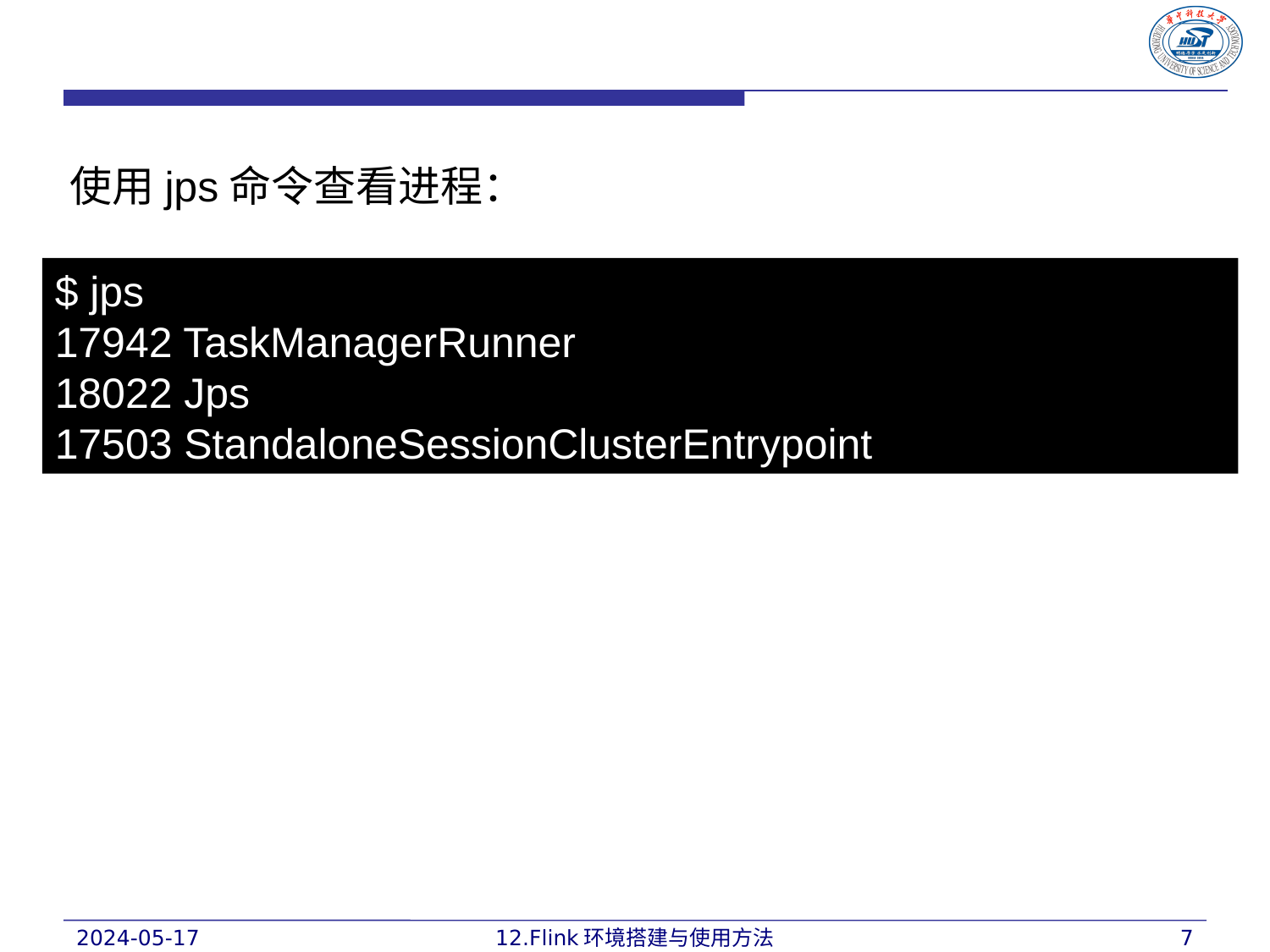

使用jps命令查看进程：
$ jps
17942 TaskManagerRunner
18022 Jps
17503 StandaloneSessionClusterEntrypoint
2024-05-17
12.Flink环境搭建与使用方法
7